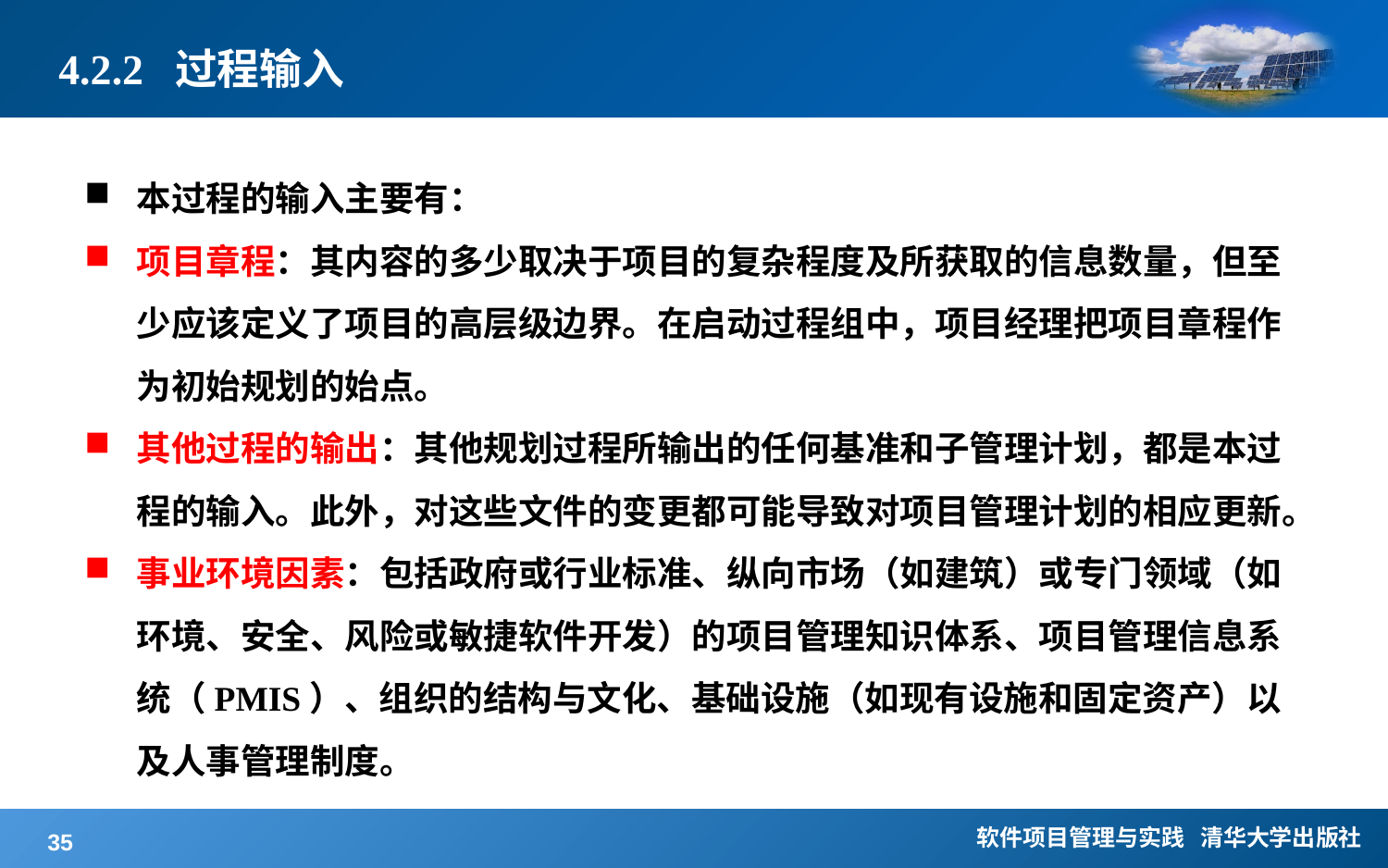

# 4.2.2  过程输入
本过程的输入主要有：
项目章程：其内容的多少取决于项目的复杂程度及所获取的信息数量，但至少应该定义了项目的高层级边界。在启动过程组中，项目经理把项目章程作为初始规划的始点。
其他过程的输出：其他规划过程所输出的任何基准和子管理计划，都是本过程的输入。此外，对这些文件的变更都可能导致对项目管理计划的相应更新。
事业环境因素：包括政府或行业标准、纵向市场（如建筑）或专门领域（如环境、安全、风险或敏捷软件开发）的项目管理知识体系、项目管理信息系统（PMIS）、组织的结构与文化、基础设施（如现有设施和固定资产）以及人事管理制度。